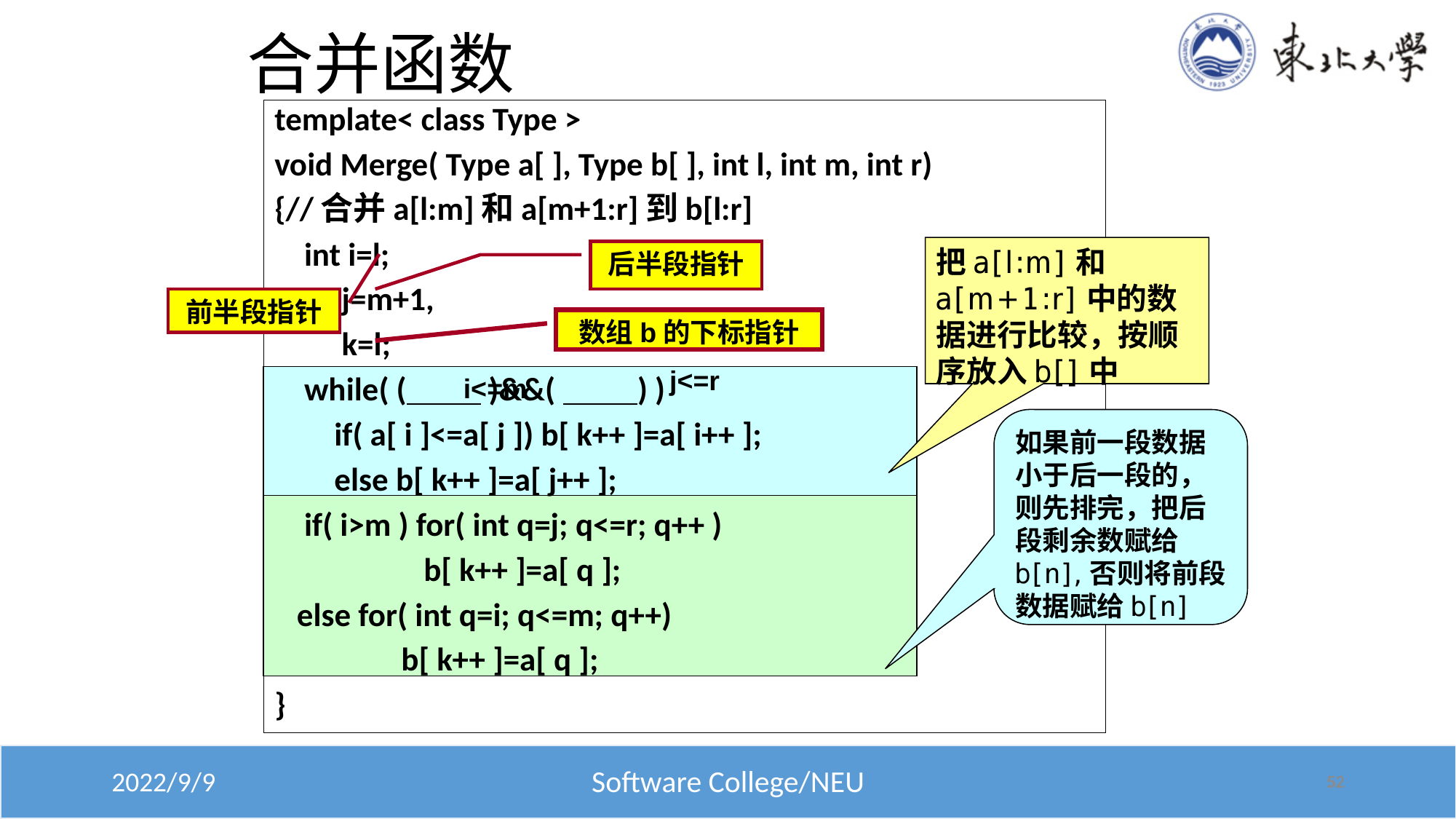

# 合并函数
template< class Type >
void Merge( Type a[ ], Type b[ ], int l, int m, int r)
{//合并a[l:m]和a[m+1:r]到b[l:r]
    int i=l;
         j=m+1,
         k=l;
    while( (           )&&(           ) )
        if( a[ i ]<=a[ j ]) b[ k++ ]=a[ i++ ];
        else b[ k++ ]=a[ j++ ];
    if( i>m ) for( int q=j; q<=r; q++ )
                    b[ k++ ]=a[ q ];
   else for( int q=i; q<=m; q++)
                 b[ k++ ]=a[ q ];
}

把a[l:m]和a[m+1:r]中的数据进行比较，按顺序放入b[]中
后半段指针
前半段指针
数组b的下标指针
j<=r
i<=m

如果前一段数据小于后一段的，则先排完，把后段剩余数赋给b[n],否则将前段数据赋给b[n]

52